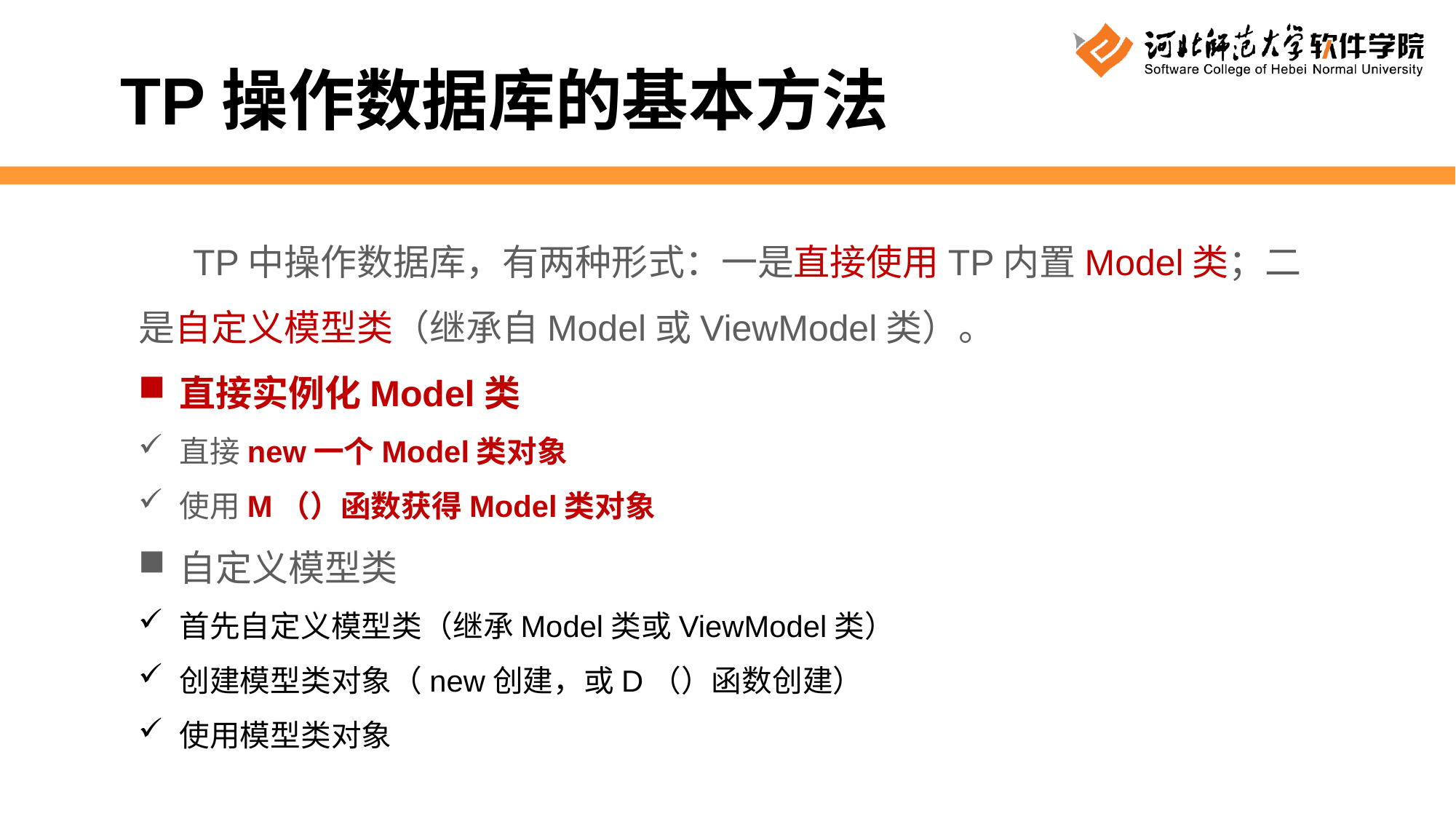

TP操作数据库的基本方法
TP中操作数据库，有两种形式：一是直接使用TP内置Model类；二是自定义模型类（继承自Model或ViewModel类）。
直接实例化Model类
直接new一个Model类对象
使用M（）函数获得Model类对象
自定义模型类
首先自定义模型类（继承Model类或ViewModel类）
创建模型类对象（new创建，或D（）函数创建）
使用模型类对象